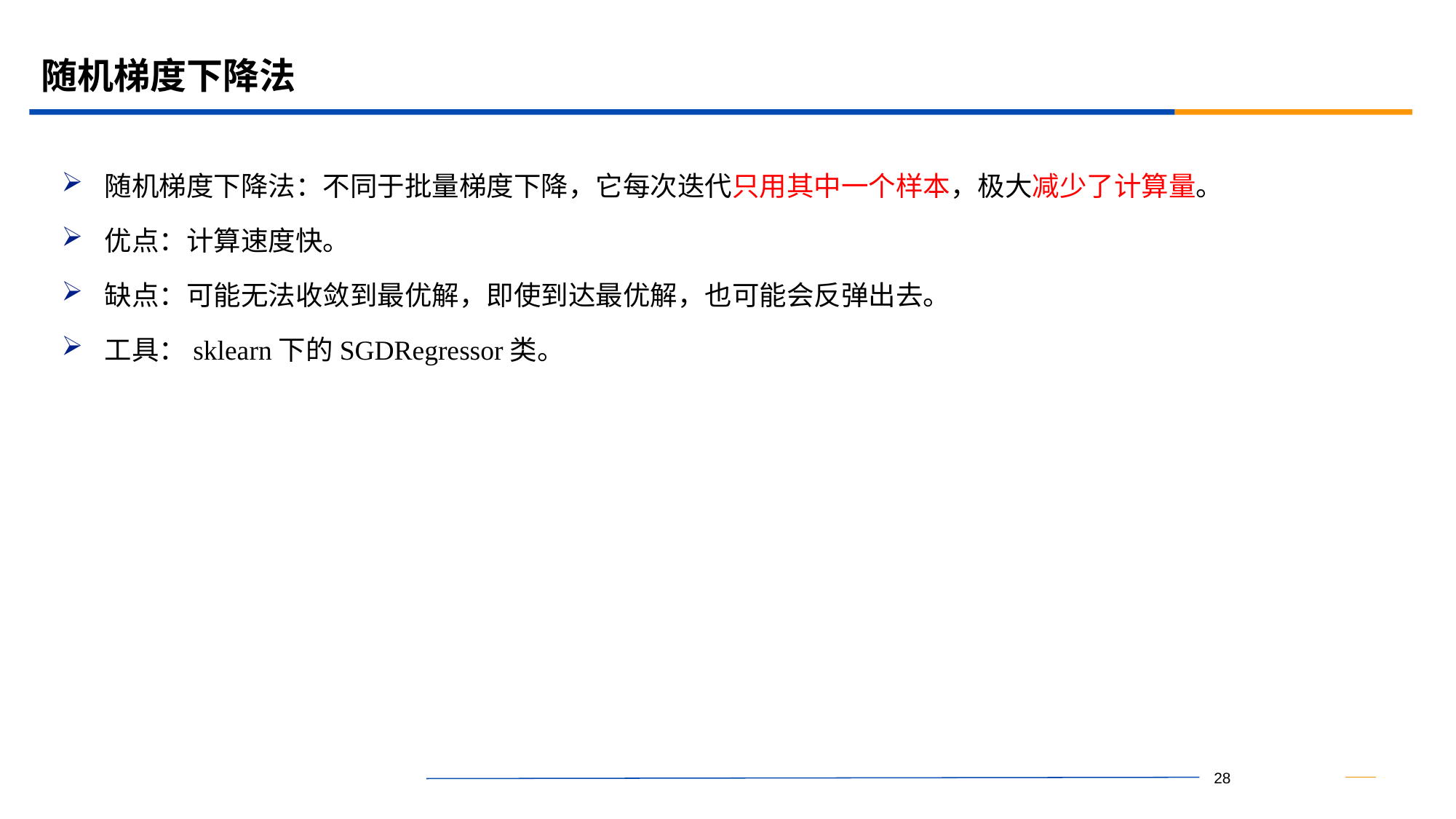

# 随机梯度下降法
随机梯度下降法：不同于批量梯度下降，它每次迭代只用其中一个样本，极大减少了计算量。
优点：计算速度快。
缺点：可能无法收敛到最优解，即使到达最优解，也可能会反弹出去。
工具：sklearn下的SGDRegressor类。